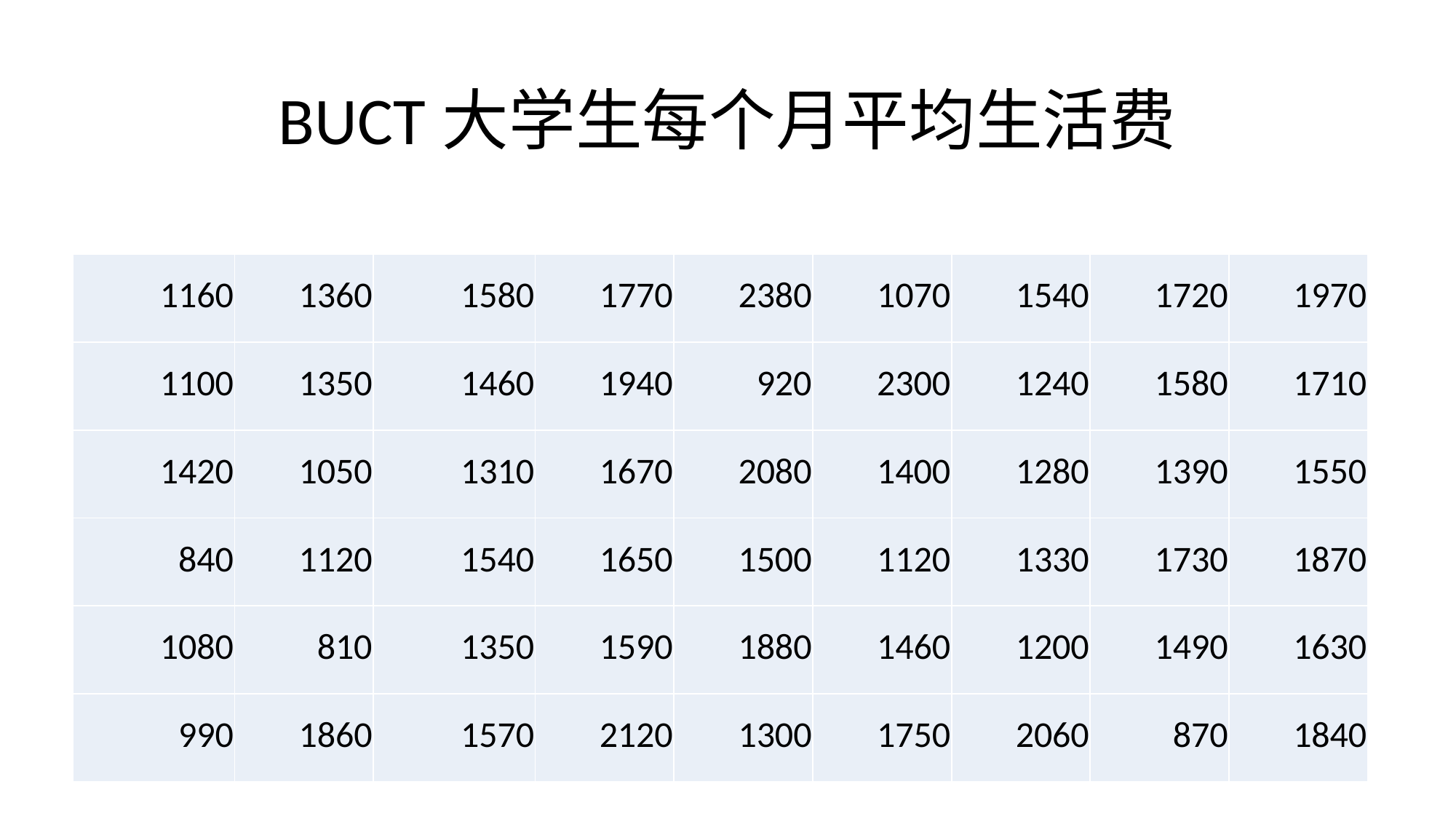

# BUCT大学生每个月平均生活费
| 1160 | 1360 | 1580 | 1770 | 2380 | 1070 | 1540 | 1720 | 1970 |
| --- | --- | --- | --- | --- | --- | --- | --- | --- |
| 1100 | 1350 | 1460 | 1940 | 920 | 2300 | 1240 | 1580 | 1710 |
| 1420 | 1050 | 1310 | 1670 | 2080 | 1400 | 1280 | 1390 | 1550 |
| 840 | 1120 | 1540 | 1650 | 1500 | 1120 | 1330 | 1730 | 1870 |
| 1080 | 810 | 1350 | 1590 | 1880 | 1460 | 1200 | 1490 | 1630 |
| 990 | 1860 | 1570 | 2120 | 1300 | 1750 | 2060 | 870 | 1840 |